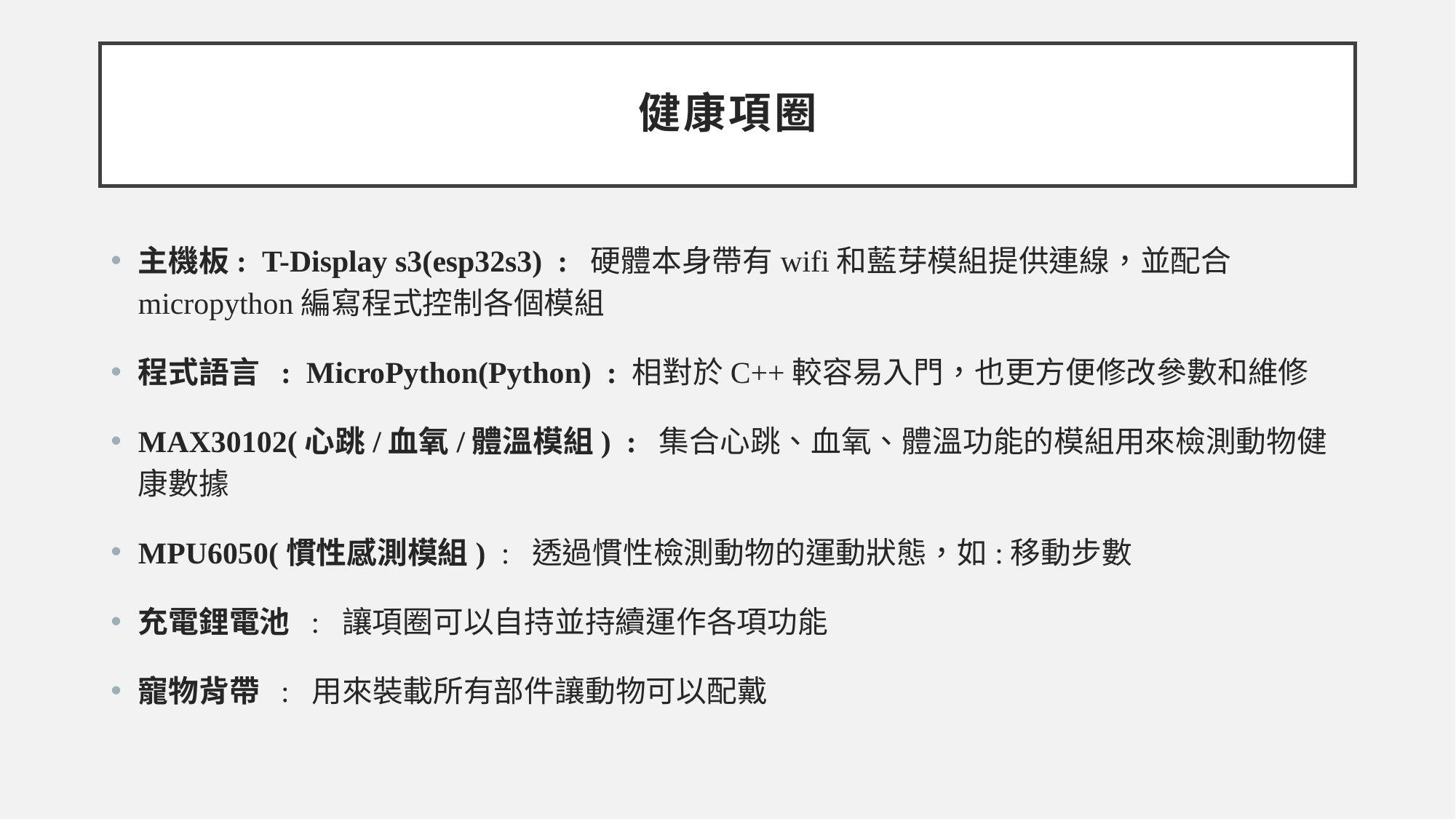

# 健康項圈
主機板:  T-Display s3(esp32s3)  :  硬體本身帶有wifi和藍芽模組提供連線，並配合micropython編寫程式控制各個模組
程式語言  :  MicroPython(Python)  : 相對於C++較容易入門，也更方便修改參數和維修
MAX30102(心跳/血氧/體溫模組)  :  集合心跳、血氧、體溫功能的模組用來檢測動物健康數據
MPU6050(慣性感測模組)  :  透過慣性檢測動物的運動狀態，如:移動步數
充電鋰電池  :  讓項圈可以自持並持續運作各項功能
寵物背帶  :  用來裝載所有部件讓動物可以配戴